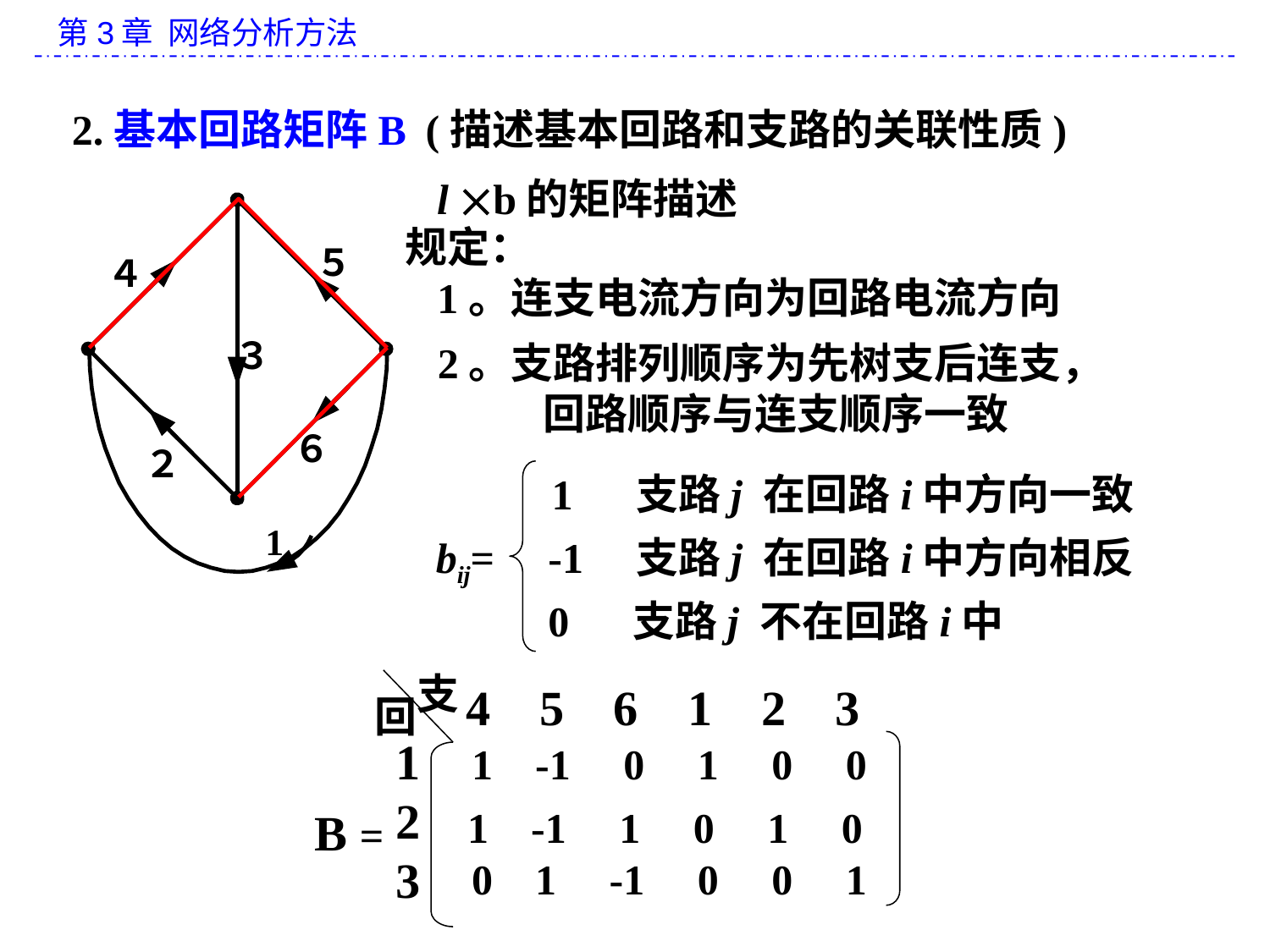

2.基本回路矩阵B
(描述基本回路和支路的关联性质)
l ×b的矩阵描述

５
４

３

６

２

1

规定：
   1。连支电流方向为回路电流方向
2。支路排列顺序为先树支后连支，
          回路顺序与连支顺序一致

bij=
1     支路j 在回路i中方向一致
-1    支路j 在回路i中方向相反
0     支路j 不在回路i中
支

4    5    6    1    2    3
回

B =
1
2
3
1    -1     0     1     0     0
 1    -1     1     0     1     0
 0    1     -1     0     0     1